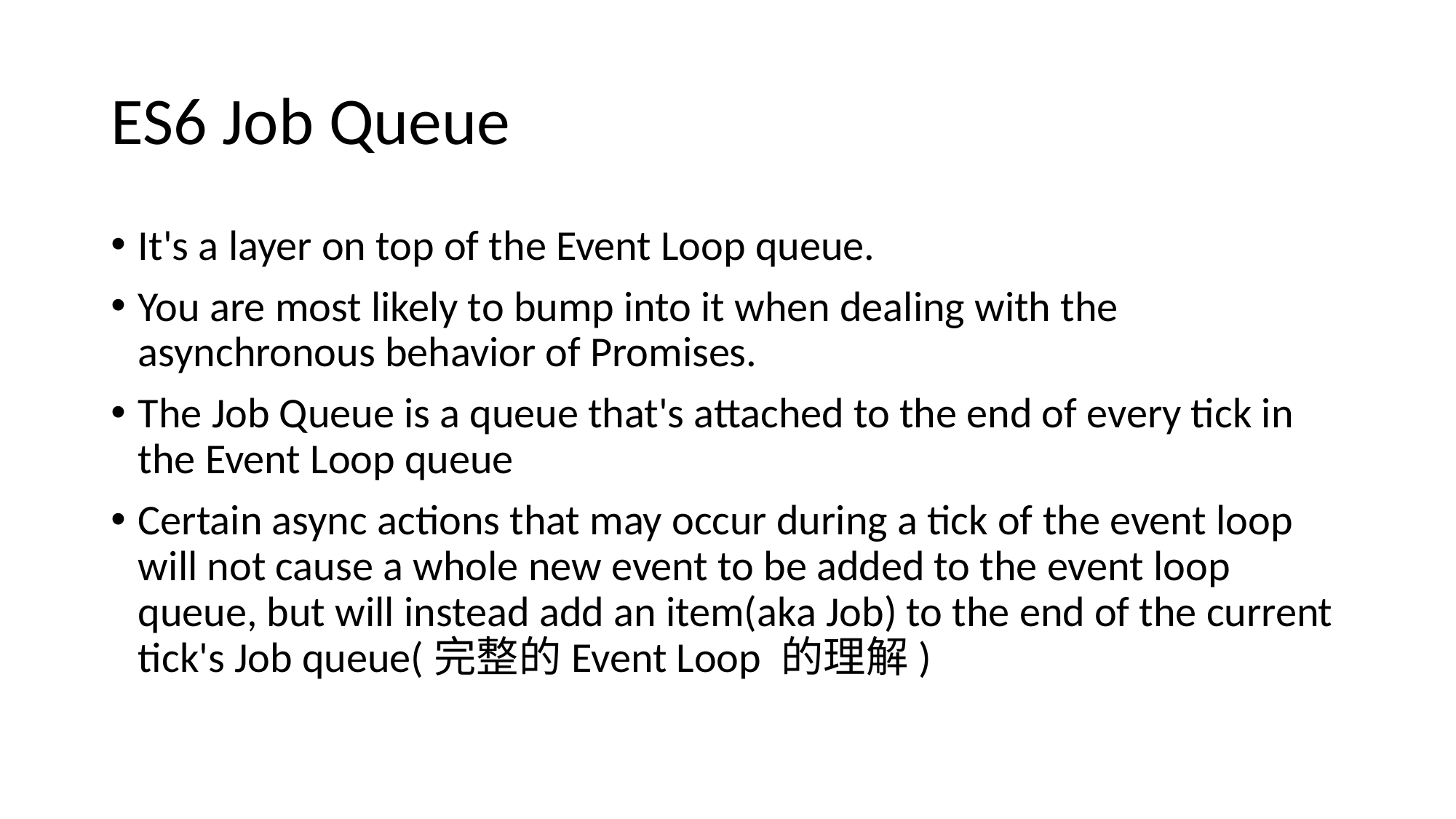

# ES6 Job Queue
It's a layer on top of the Event Loop queue.
You are most likely to bump into it when dealing with the asynchronous behavior of Promises.
The Job Queue is a queue that's attached to the end of every tick in the Event Loop queue
Certain async actions that may occur during a tick of the event loop will not cause a whole new event to be added to the event loop queue, but will instead add an item(aka Job) to the end of the current tick's Job queue(完整的Event Loop 的理解)